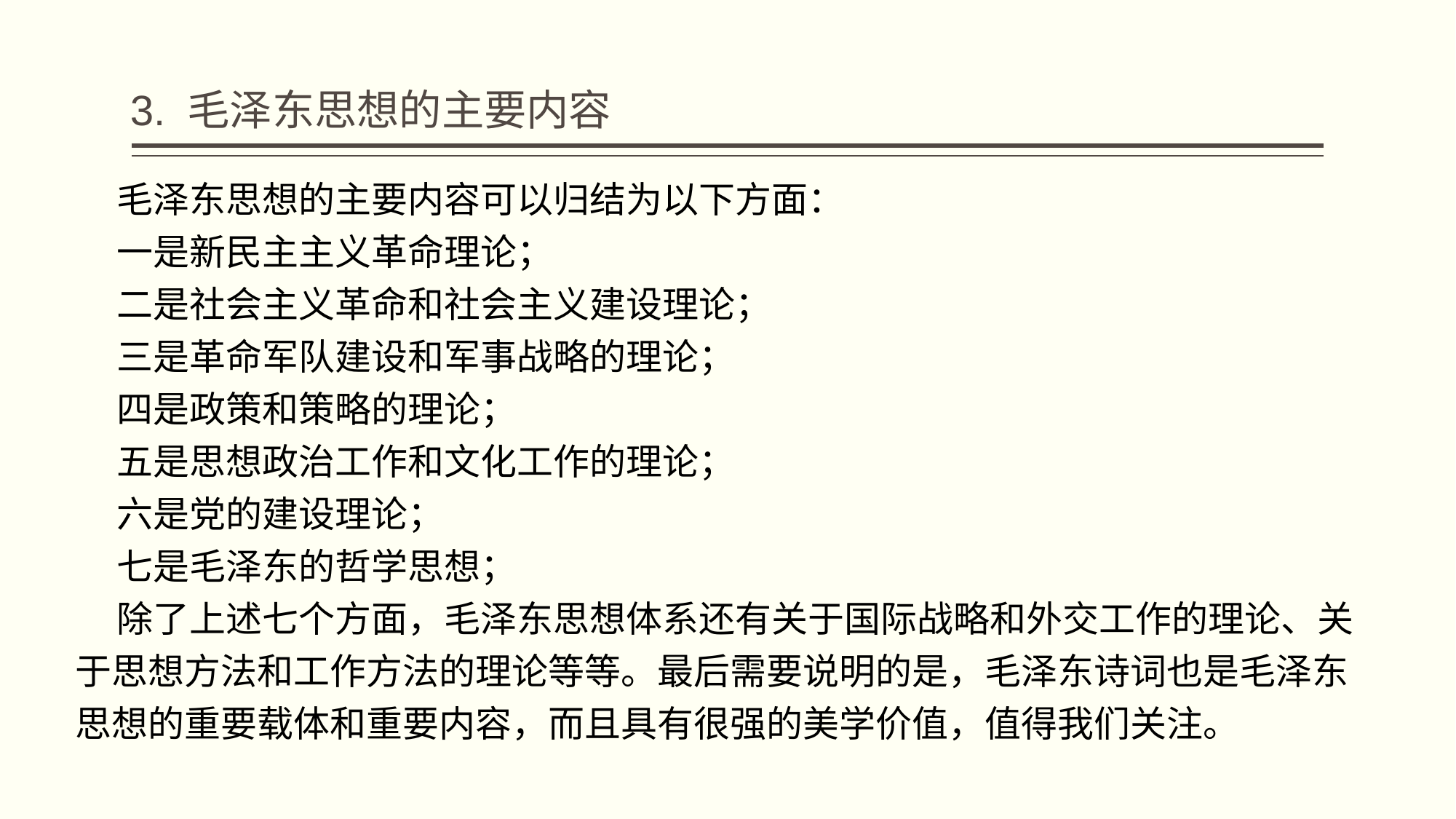

# 3. 毛泽东思想的主要内容
    毛泽东思想的主要内容可以归结为以下方面：
    一是新民主主义革命理论；
    二是社会主义革命和社会主义建设理论；
    三是革命军队建设和军事战略的理论；
    四是政策和策略的理论；
    五是思想政治工作和文化工作的理论；
    六是党的建设理论；
    七是毛泽东的哲学思想；
    除了上述七个方面，毛泽东思想体系还有关于国际战略和外交工作的理论、关于思想方法和工作方法的理论等等。最后需要说明的是，毛泽东诗词也是毛泽东思想的重要载体和重要内容，而且具有很强的美学价值，值得我们关注。